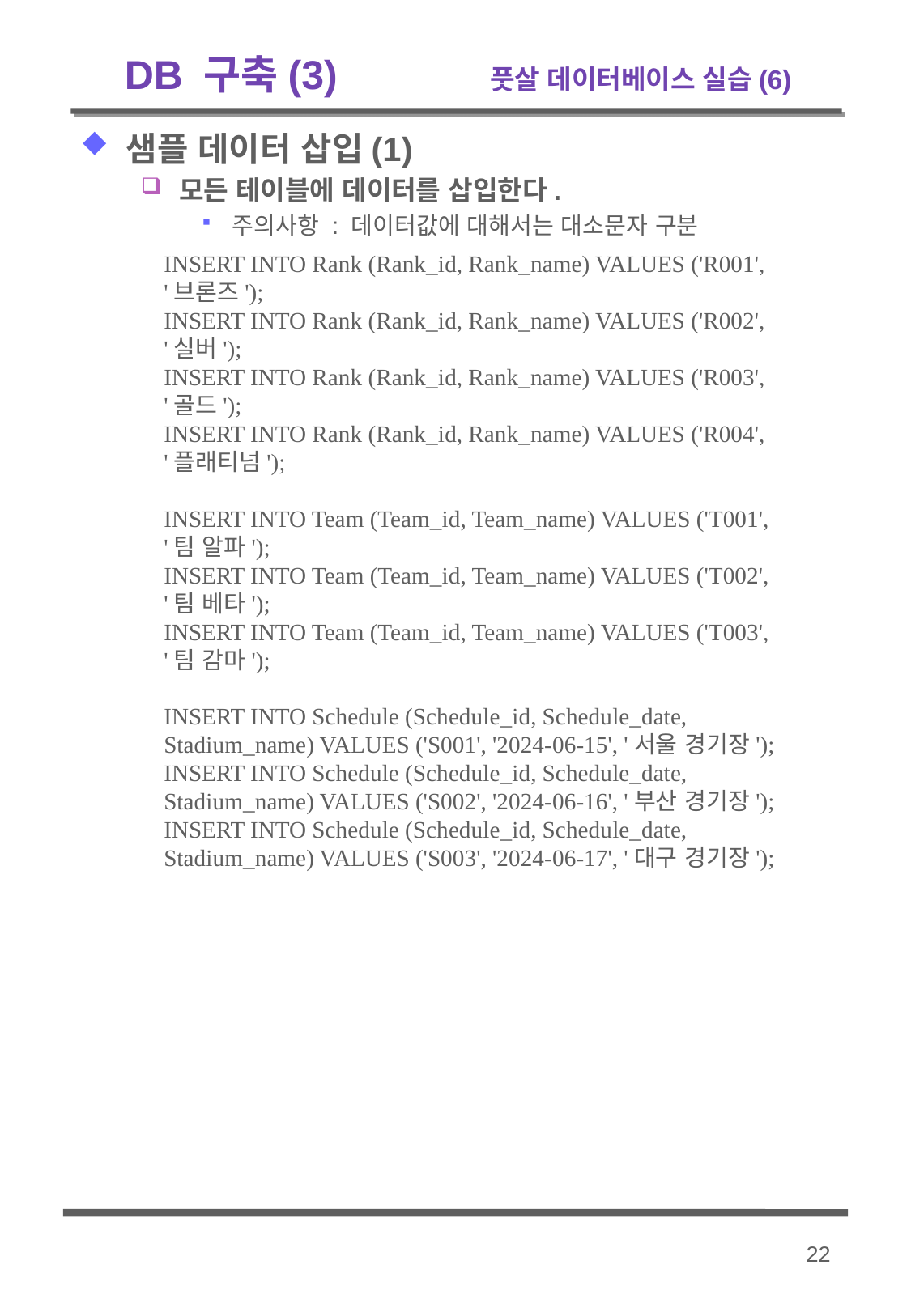

# DB 구축(3) 	          풋살 데이터베이스 실습(6)
샘플 데이터 삽입(1)
모든 테이블에 데이터를 삽입한다.
주의사항 : 데이터값에 대해서는 대소문자 구분
INSERT INTO Rank (Rank_id, Rank_name) VALUES ('R001', '브론즈');
INSERT INTO Rank (Rank_id, Rank_name) VALUES ('R002', '실버');
INSERT INTO Rank (Rank_id, Rank_name) VALUES ('R003', '골드');
INSERT INTO Rank (Rank_id, Rank_name) VALUES ('R004', '플래티넘');

INSERT INTO Team (Team_id, Team_name) VALUES ('T001', '팀 알파');
INSERT INTO Team (Team_id, Team_name) VALUES ('T002', '팀 베타');
INSERT INTO Team (Team_id, Team_name) VALUES ('T003', '팀 감마');

INSERT INTO Schedule (Schedule_id, Schedule_date, Stadium_name) VALUES ('S001', '2024-06-15', '서울 경기장');
INSERT INTO Schedule (Schedule_id, Schedule_date, Stadium_name) VALUES ('S002', '2024-06-16', '부산 경기장');
INSERT INTO Schedule (Schedule_id, Schedule_date, Stadium_name) VALUES ('S003', '2024-06-17', '대구 경기장');
22